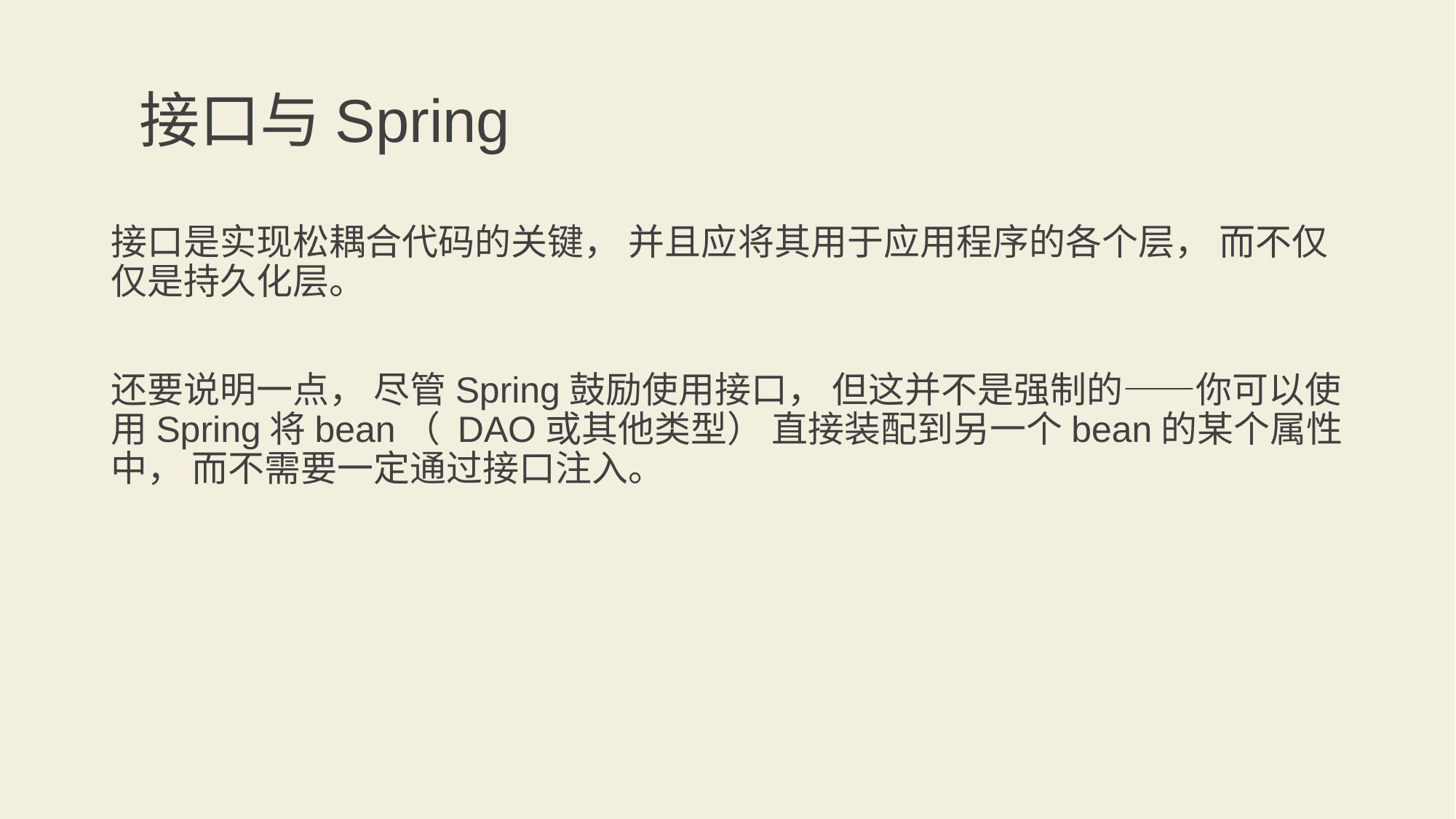

# 接口与Spring
接口是实现松耦合代码的关键， 并且应将其用于应用程序的各个层， 而不仅仅是持久化层。

还要说明一点， 尽管Spring鼓励使用接口， 但这并不是强制的——你可以使用Spring将bean（ DAO或其他类型） 直接装配到另一个bean的某个属性中， 而不需要一定通过接口注入。